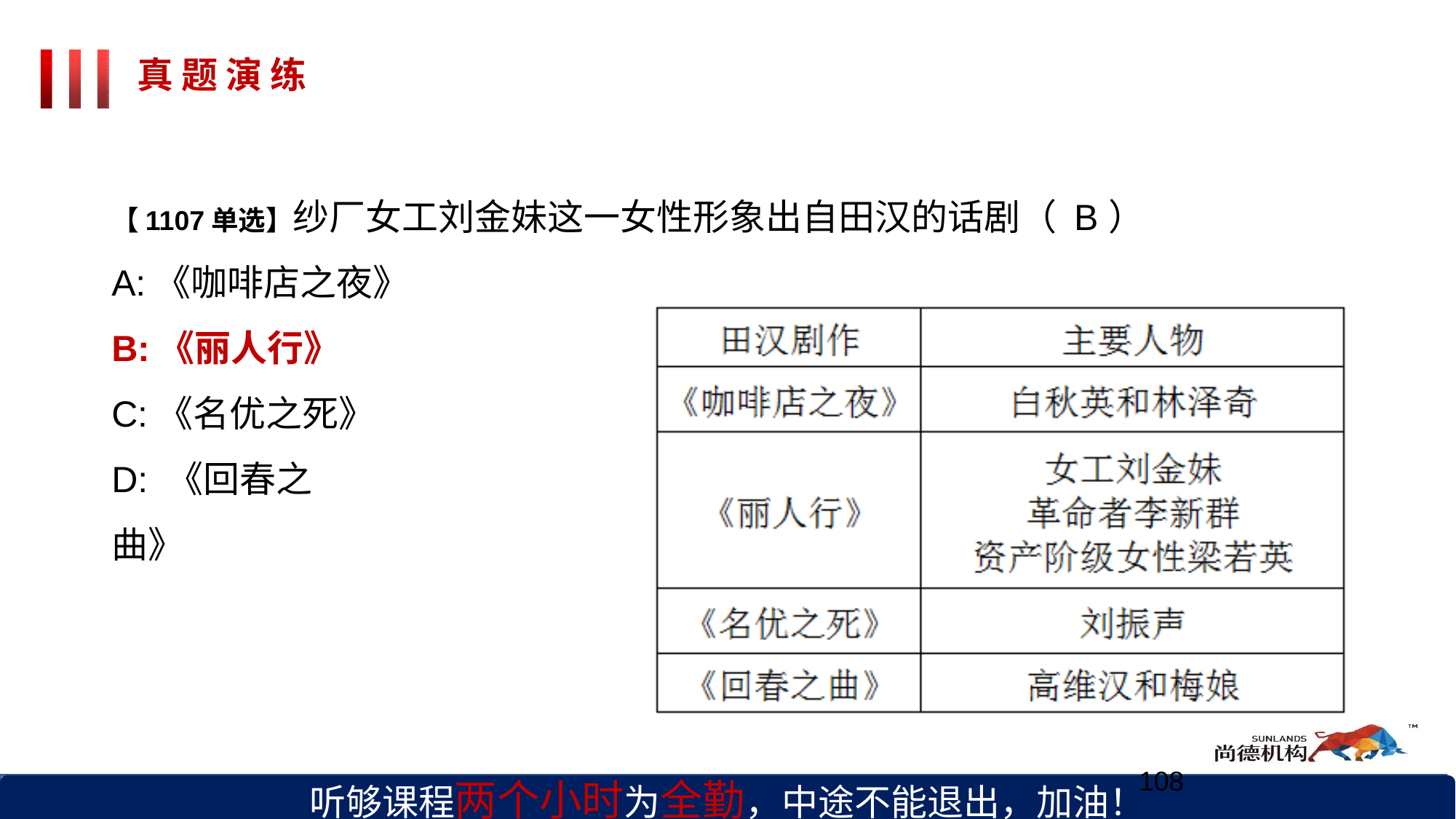

# 真 题 演 练
【1107单选】纱厂女工刘金妹这一女性形象出自田汉的话剧（ B	）
A:《咖啡店之夜》
B:《丽人行》
C:《名优之死》 D: 《回春之曲》

听够课程两个小时为全勤，中途不能退出，加油！
108